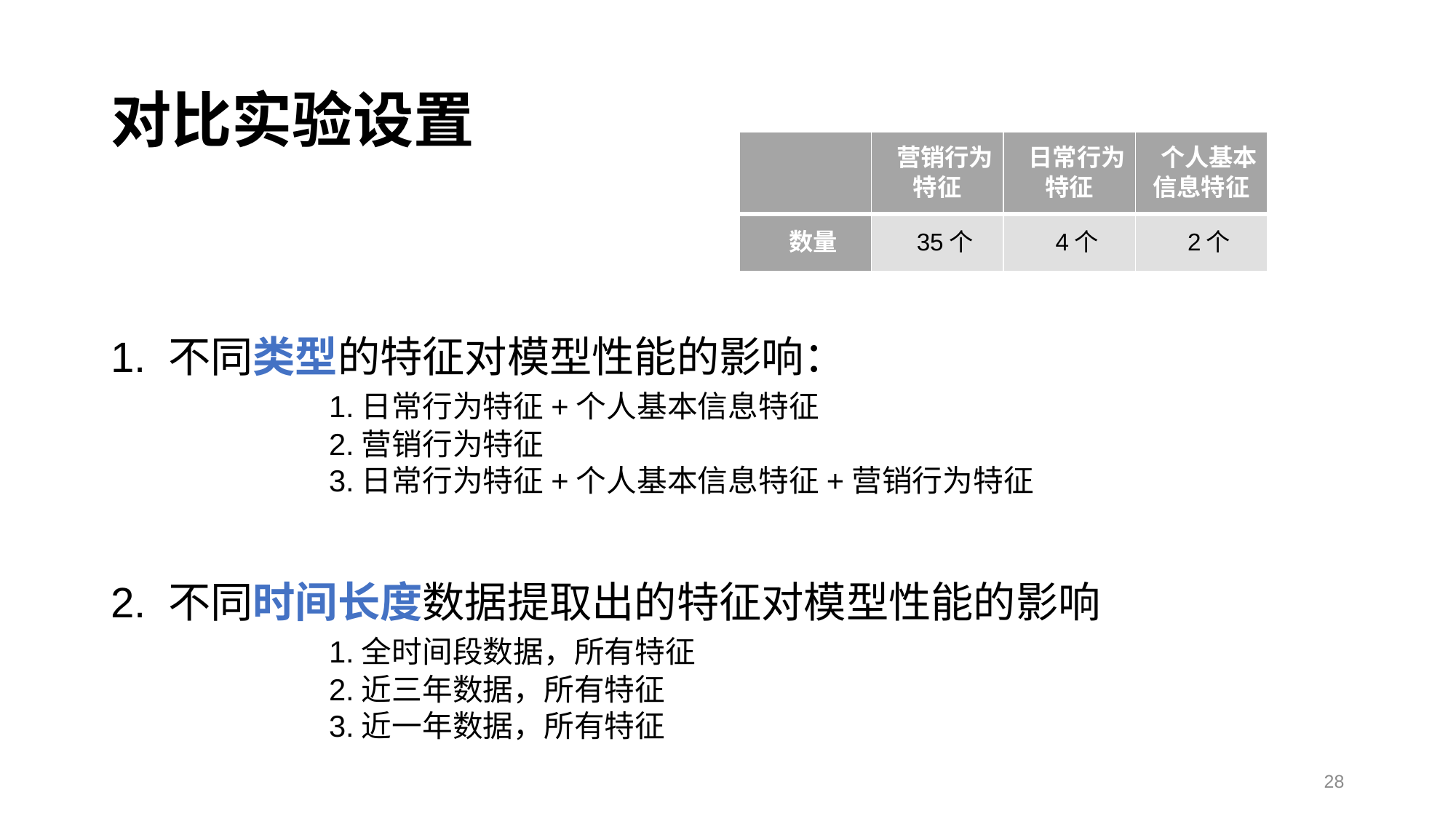

# 对比实验设置
|  | 营销行为特征 | 日常行为特征 | 个人基本信息特征 |
| --- | --- | --- | --- |
| 数量 | 35个 | 4个 | 2个 |
1. 不同类型的特征对模型性能的影响：
		1.日常行为特征+个人基本信息特征
		2.营销行为特征
		3.日常行为特征+个人基本信息特征+营销行为特征

2. 不同时间长度数据提取出的特征对模型性能的影响
		1.全时间段数据，所有特征
		2.近三年数据，所有特征
		3.近一年数据，所有特征

28